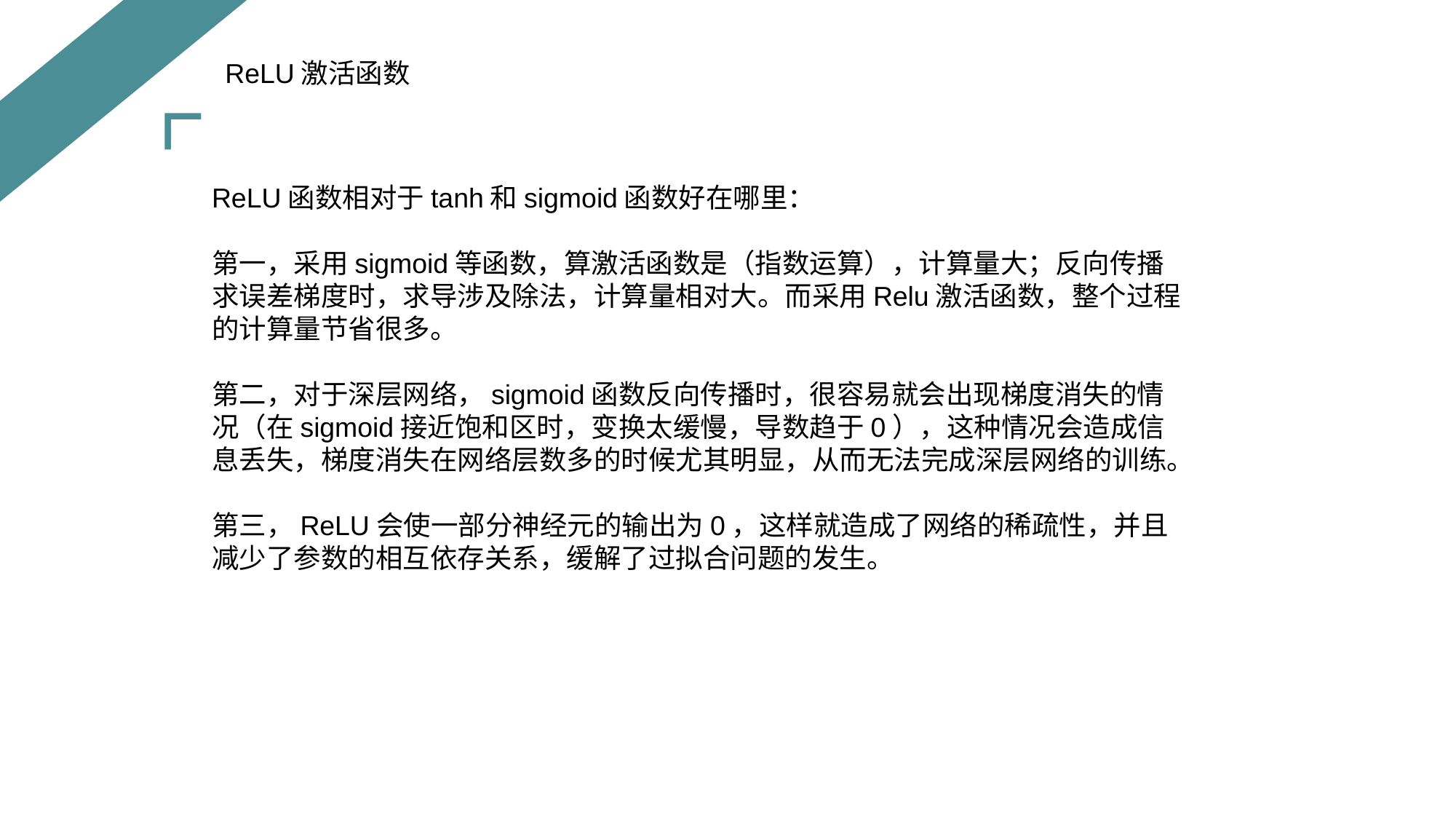

ReLU激活函数

ReLU函数相对于tanh和sigmoid函数好在哪里：

第一，采用sigmoid等函数，算激活函数是（指数运算），计算量大；反向传播求误差梯度时，求导涉及除法，计算量相对大。而采用Relu激活函数，整个过程的计算量节省很多。

第二，对于深层网络，sigmoid函数反向传播时，很容易就会出现梯度消失的情况（在sigmoid接近饱和区时，变换太缓慢，导数趋于0），这种情况会造成信息丢失，梯度消失在网络层数多的时候尤其明显，从而无法完成深层网络的训练。

第三，ReLU会使一部分神经元的输出为0，这样就造成了网络的稀疏性，并且减少了参数的相互依存关系，缓解了过拟合问题的发生。